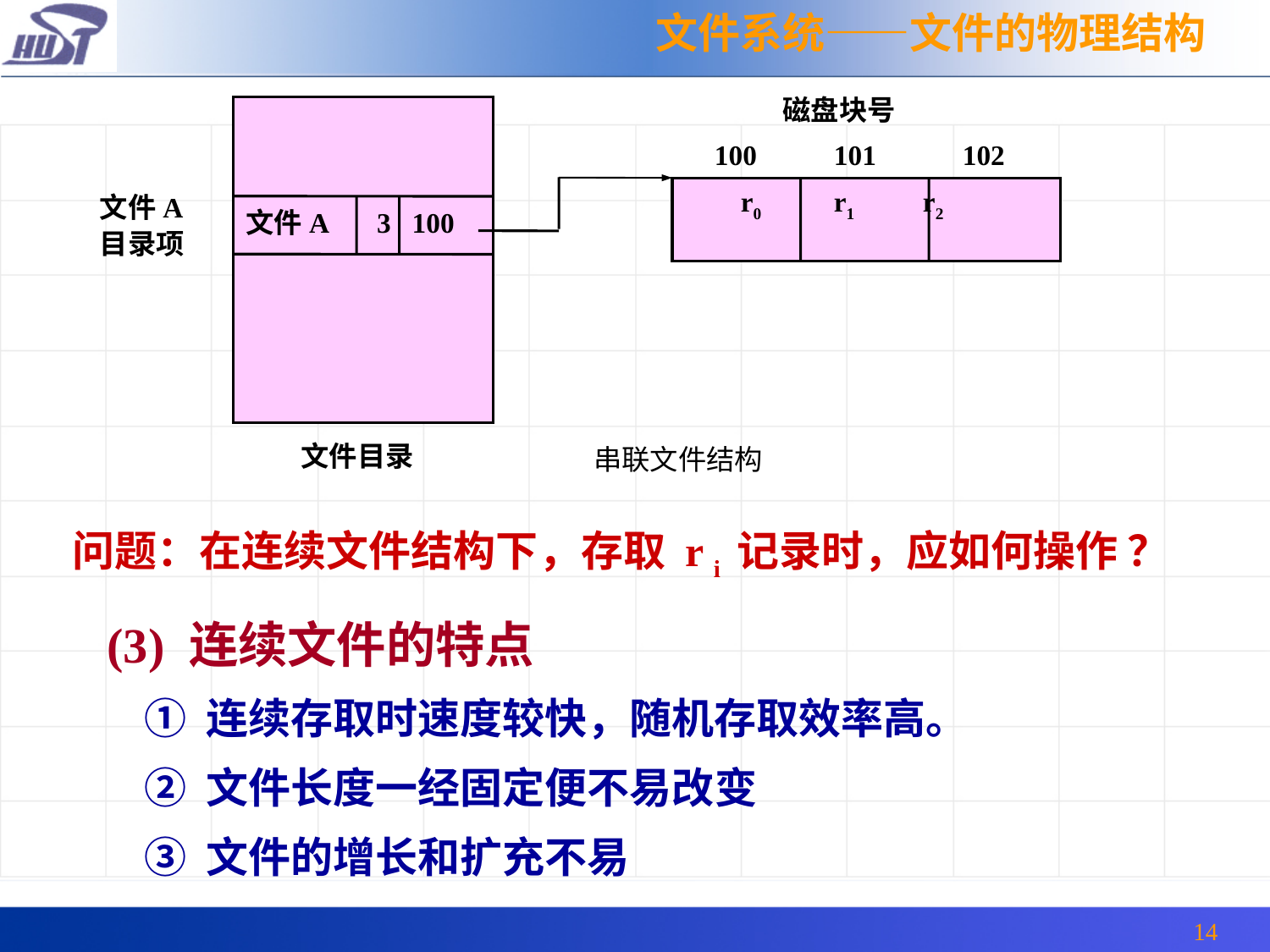

文件系统——文件的物理结构
磁盘块号

文件A       3   100

100
101
102

        r0                  r1                 r2

文件A
目录项

文件目录
串联文件结构
  问题：在连续文件结构下，存取 r i 记录时，应如何操作 ？
   (3) 连续文件的特点
	① 连续存取时速度较快，随机存取效率高。
	② 文件长度一经固定便不易改变
	③ 文件的增长和扩充不易
14